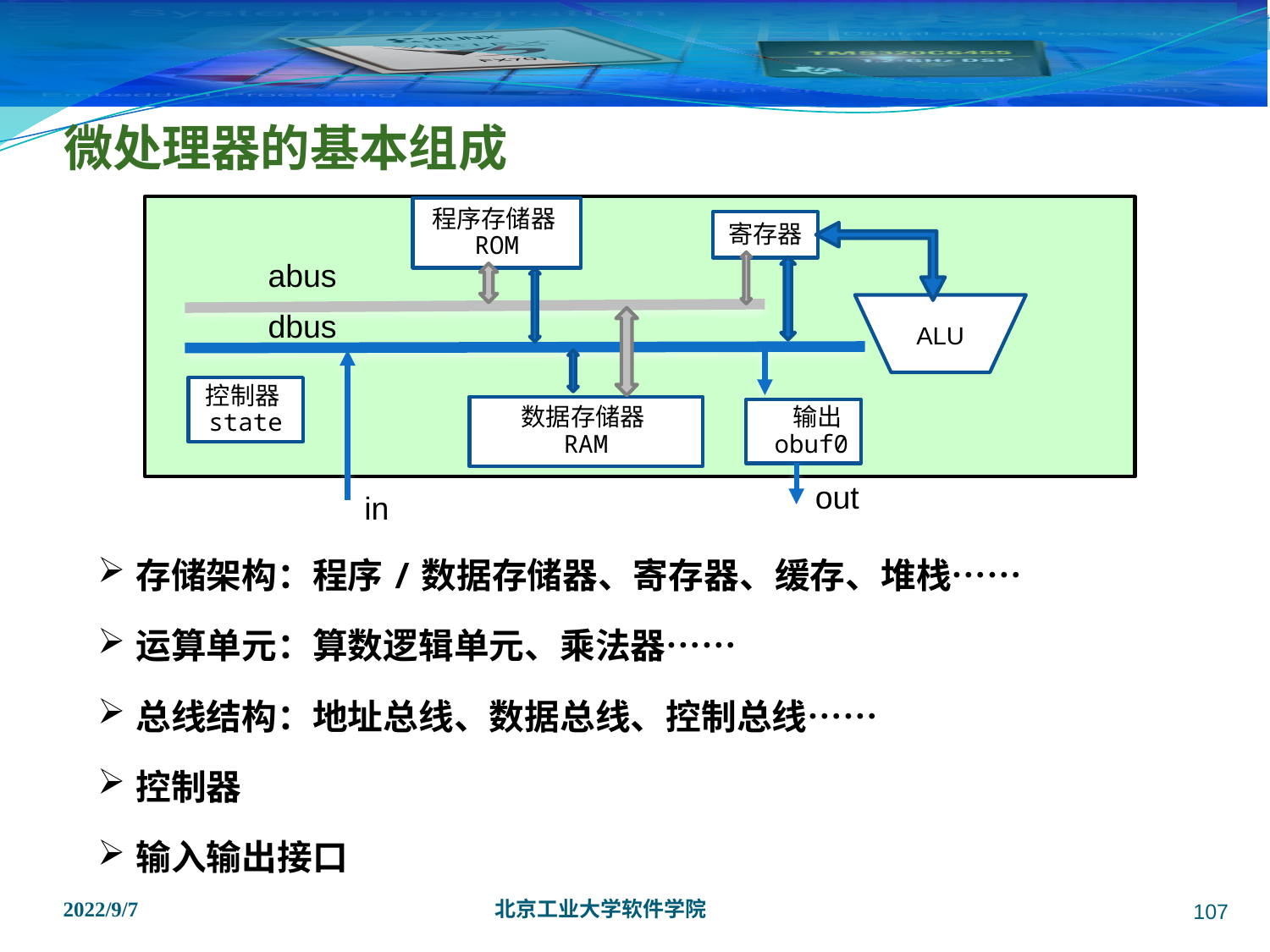

# 微处理器的基本组成

程序存储器ROM
寄存器
abus

ALU
dbus

控制器state
数据存储器
RAM
输出obuf0
out
in
存储架构：程序/数据存储器、寄存器、缓存、堆栈……
运算单元：算数逻辑单元、乘法器……
总线结构：地址总线、数据总线、控制总线……
控制器
输入输出接口